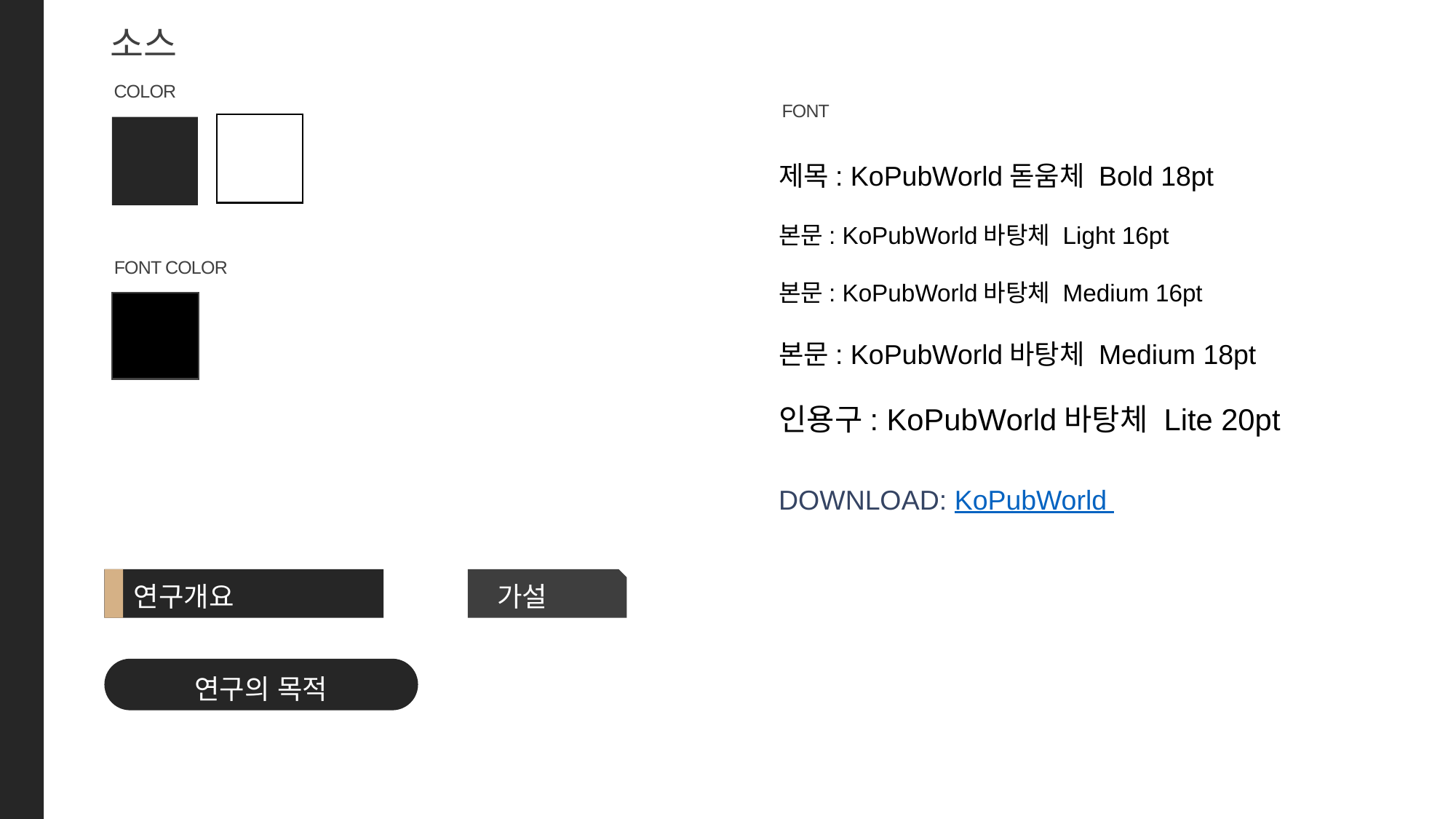

소스
COLOR

FONT COLOR

FONT
제목: KoPubWorld돋움체 Bold 18pt
본문: KoPubWorld바탕체 Light 16pt
본문: KoPubWorld바탕체 Medium 16pt
본문: KoPubWorld바탕체 Medium 18pt
인용구: KoPubWorld바탕체 Lite 20pt
DOWNLOAD: KoPubWorld

가설

연구개요

연구의 목적